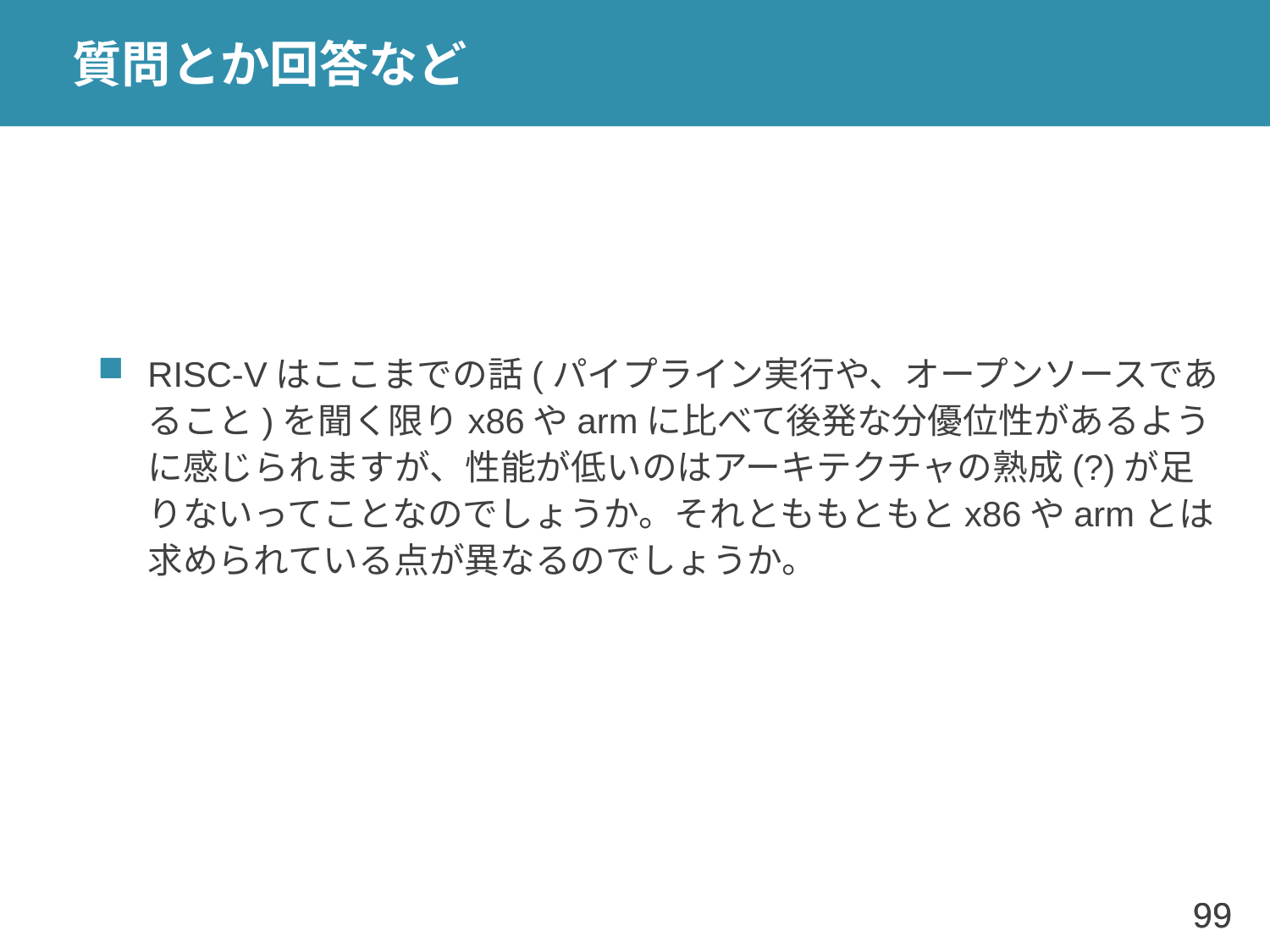

# 質問とか回答など
RISC-Vはここまでの話(パイプライン実行や、オープンソースであること)を聞く限りx86やarmに比べて後発な分優位性があるように感じられますが、性能が低いのはアーキテクチャの熟成(?)が足りないってことなのでしょうか。それとももともとx86やarmとは求められている点が異なるのでしょうか。